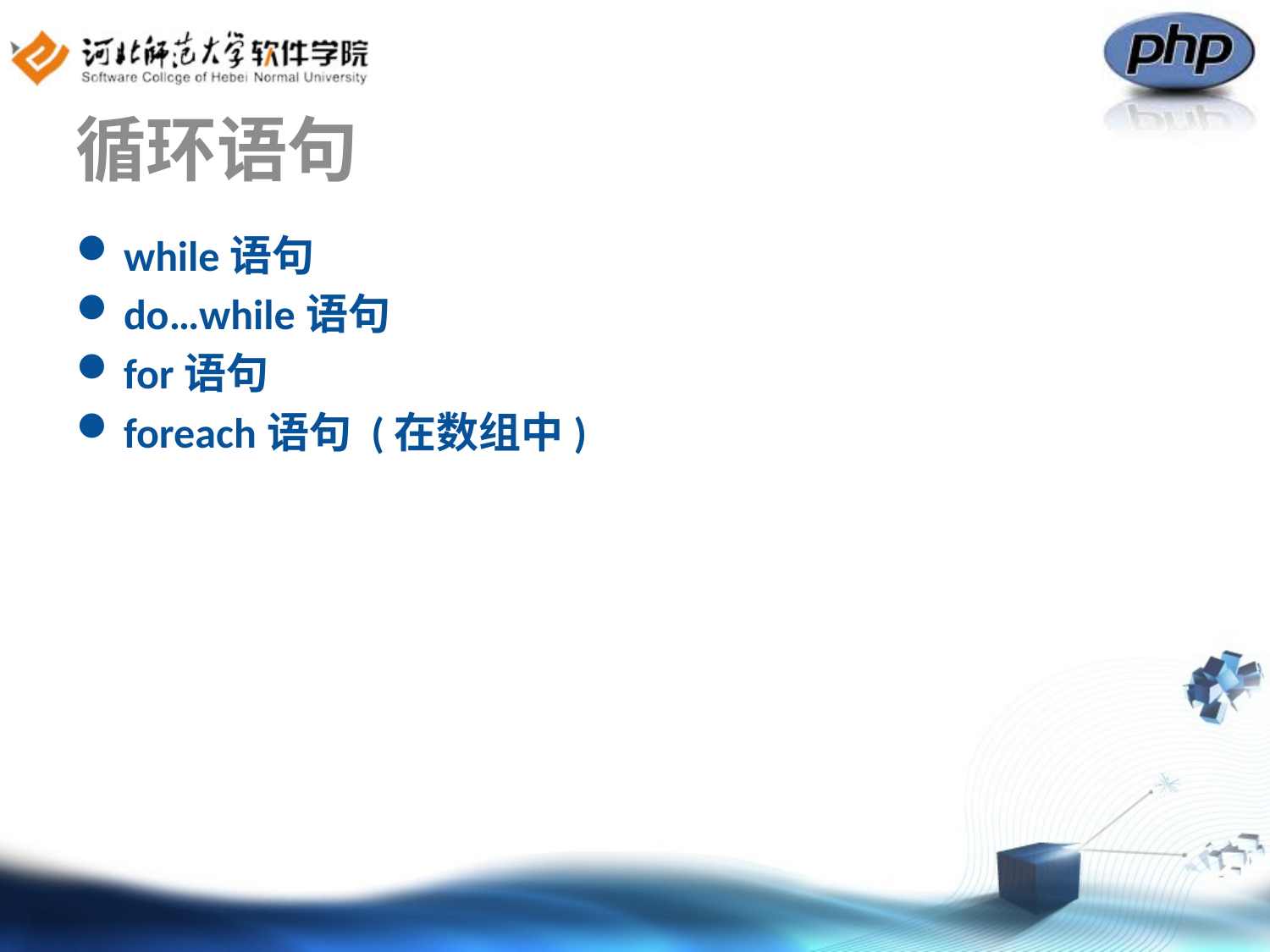

# 循环语句
while语句
do…while语句
for语句
foreach语句 (在数组中)